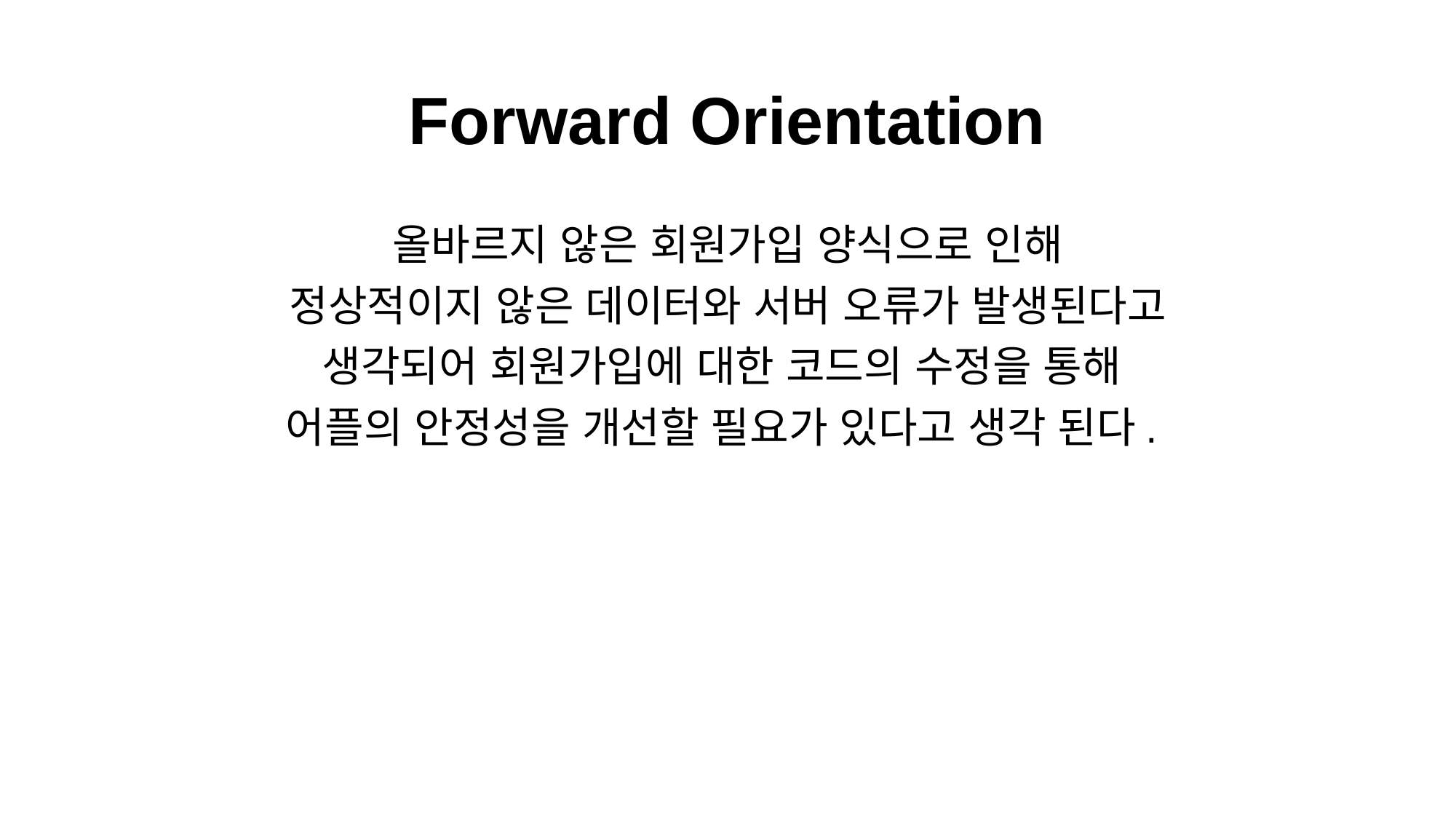

# Forward Orientation
올바르지 않은 회원가입 양식으로 인해
정상적이지 않은 데이터와 서버 오류가 발생된다고
생각되어 회원가입에 대한 코드의 수정을 통해
어플의 안정성을 개선할 필요가 있다고 생각 된다.